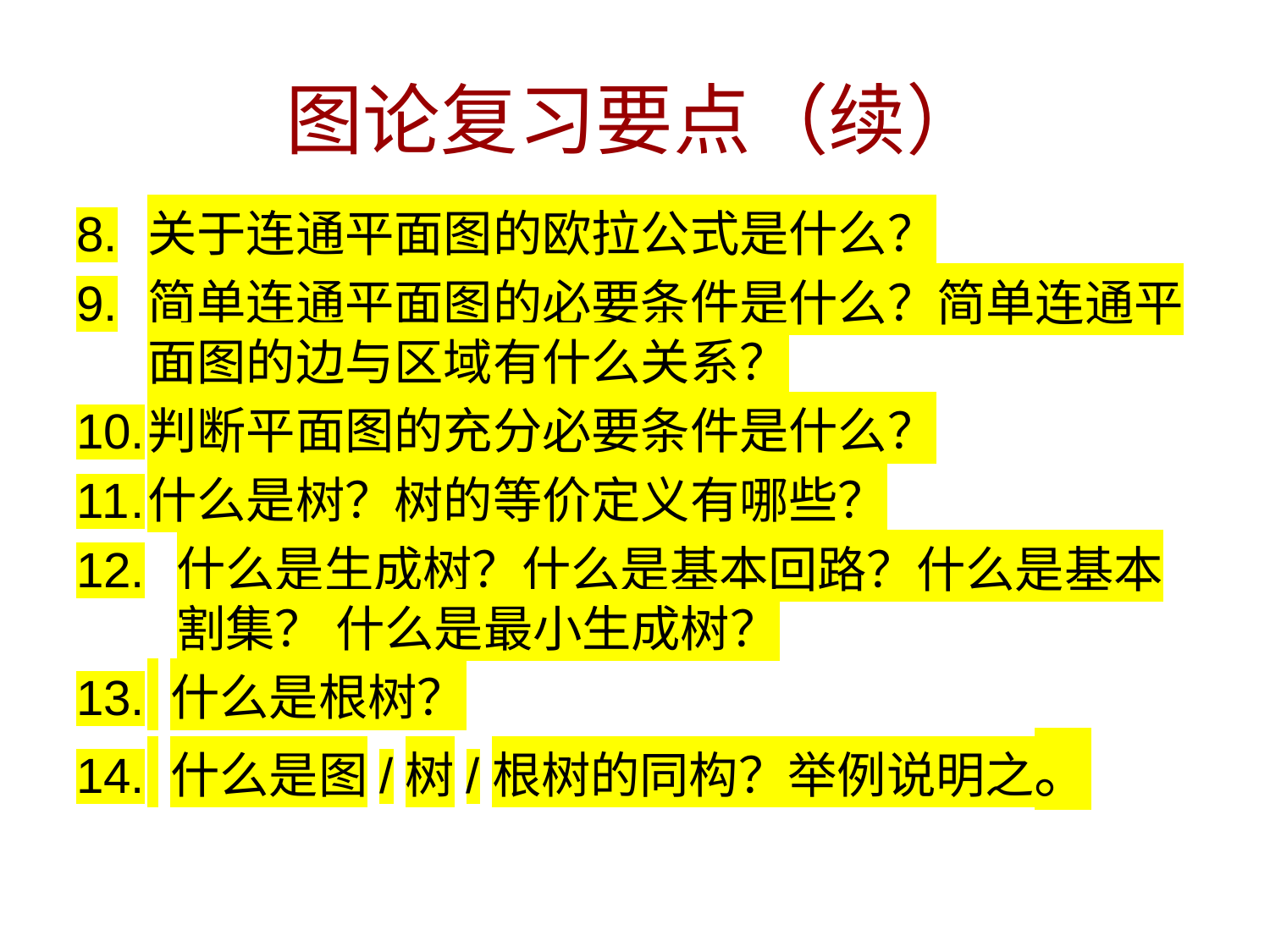

# 图论复习要点（续）
关于连通平面图的欧拉公式是什么？
简单连通平面图的必要条件是什么？简单连通平面图的边与区域有什么关系？
判断平面图的充分必要条件是什么？
什么是树？树的等价定义有哪些？
什么是生成树？什么是基本回路？什么是基本割集？ 什么是最小生成树？
 什么是根树？
 什么是图/树/根树的同构？举例说明之。